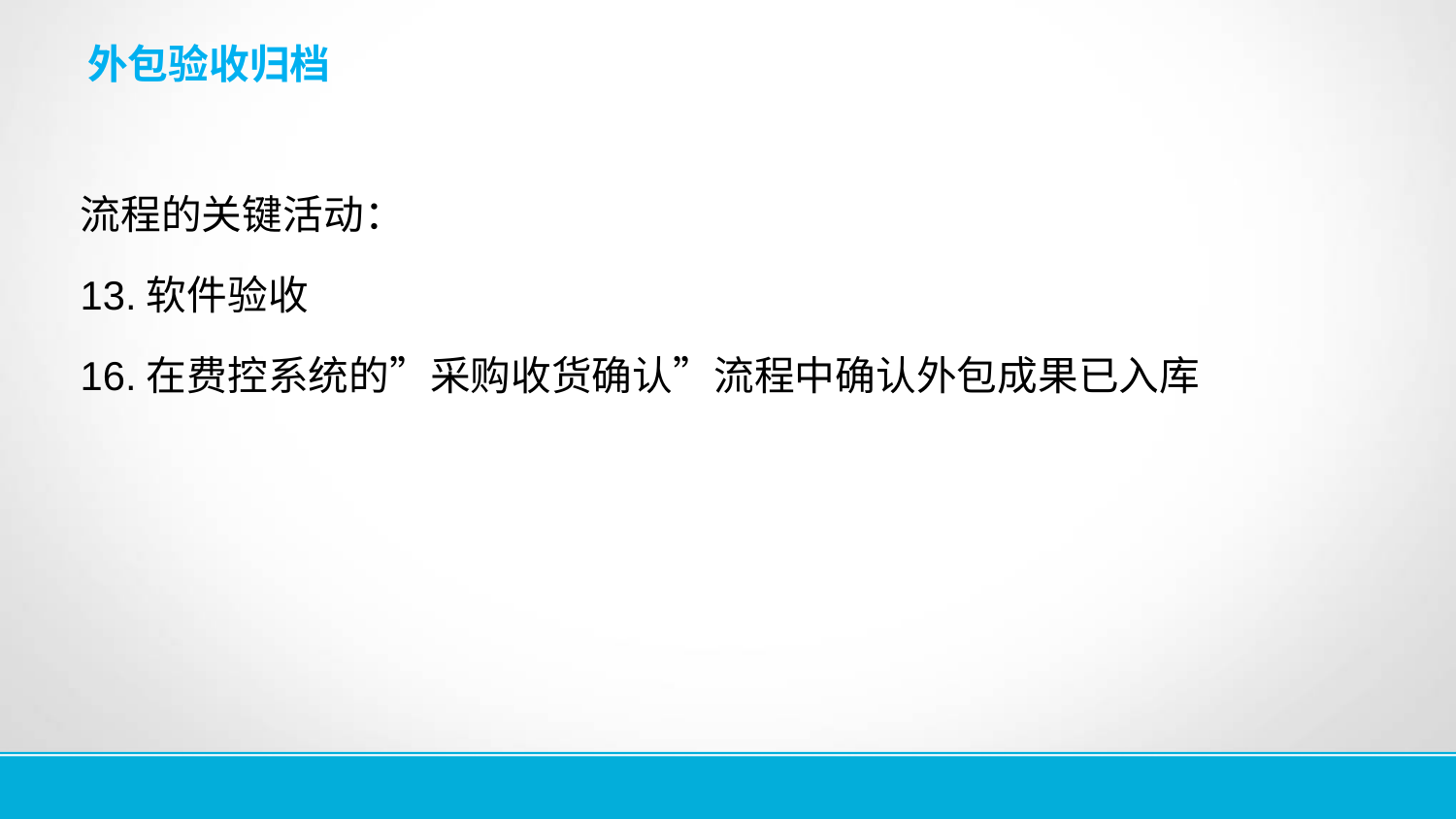

外包验收归档
流程的关键活动：
13.软件验收
16.在费控系统的”采购收货确认”流程中确认外包成果已入库